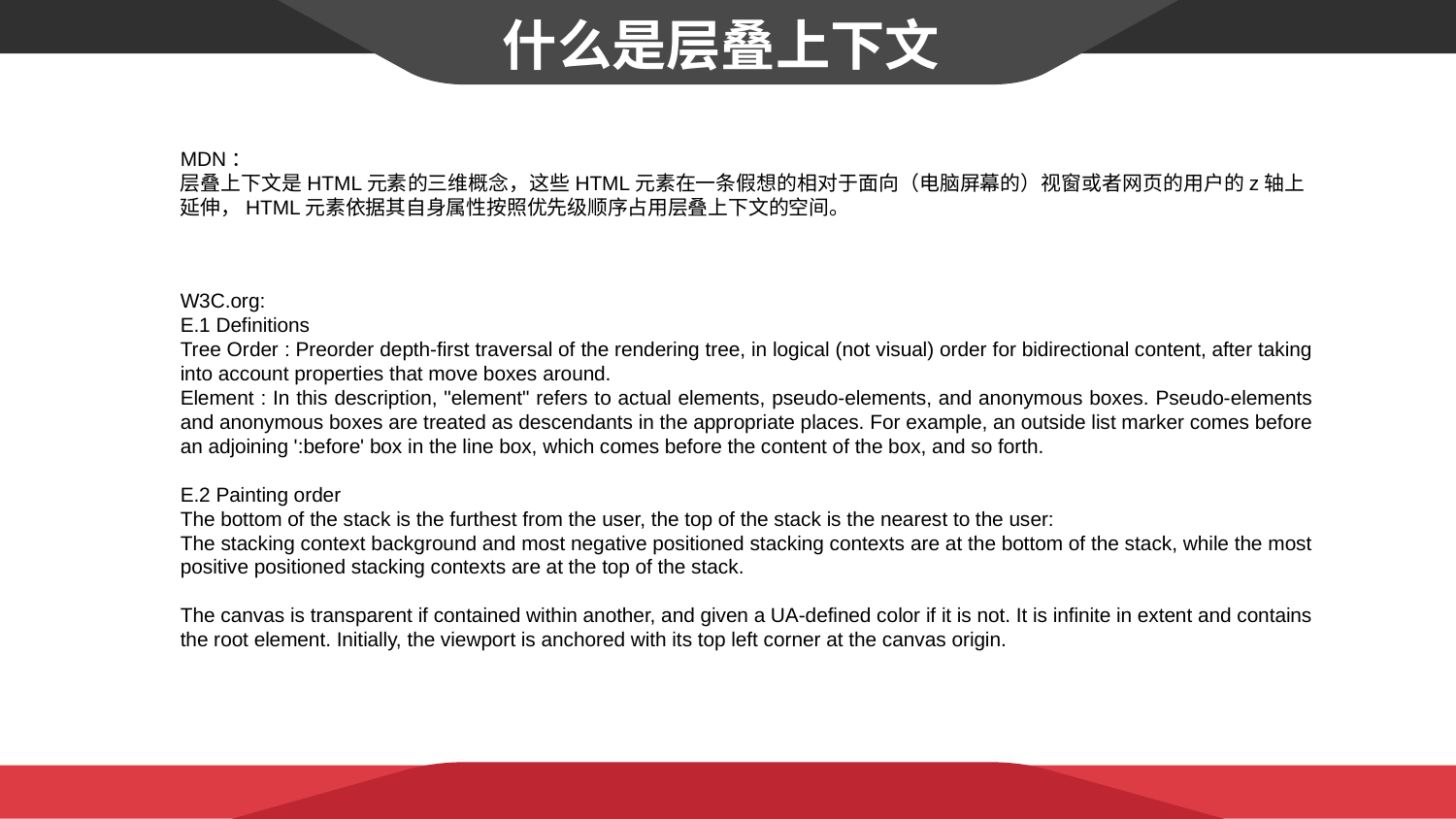

什么是层叠上下文
MDN：
层叠上下文是HTML元素的三维概念，这些HTML元素在一条假想的相对于面向（电脑屏幕的）视窗或者网页的用户的z轴上延伸，HTML元素依据其自身属性按照优先级顺序占用层叠上下文的空间。
W3C.org:
E.1 Definitions
Tree Order : Preorder depth-first traversal of the rendering tree, in logical (not visual) order for bidirectional content, after taking into account properties that move boxes around.
Element : In this description, "element" refers to actual elements, pseudo-elements, and anonymous boxes. Pseudo-elements and anonymous boxes are treated as descendants in the appropriate places. For example, an outside list marker comes before an adjoining ':before' box in the line box, which comes before the content of the box, and so forth.

E.2 Painting order
The bottom of the stack is the furthest from the user, the top of the stack is the nearest to the user:
The stacking context background and most negative positioned stacking contexts are at the bottom of the stack, while the most positive positioned stacking contexts are at the top of the stack.

The canvas is transparent if contained within another, and given a UA-defined color if it is not. It is infinite in extent and contains the root element. Initially, the viewport is anchored with its top left corner at the canvas origin.